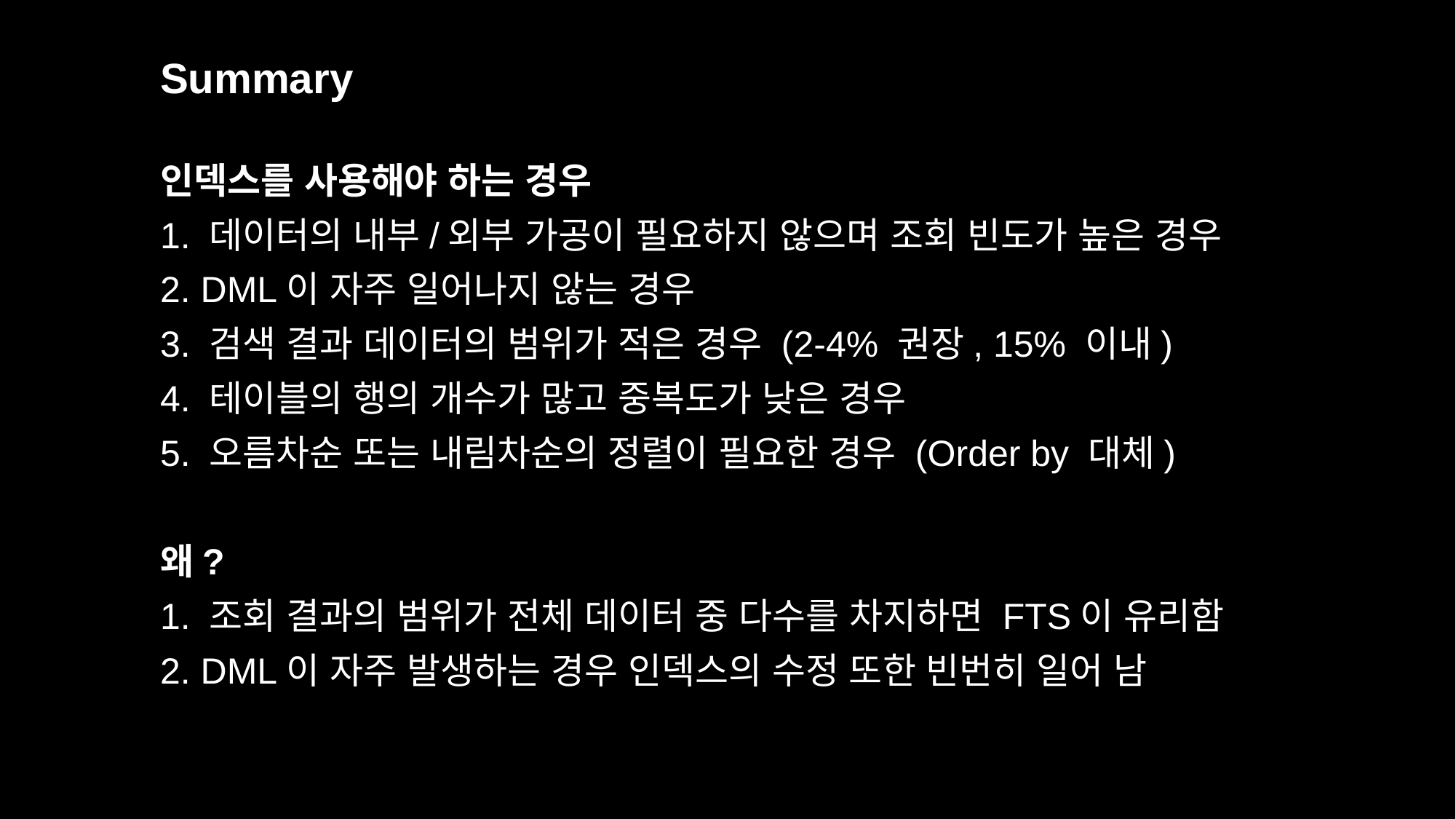

Summary

인덱스를 사용해야 하는 경우
1. 데이터의 내부/외부 가공이 필요하지 않으며 조회 빈도가 높은 경우
2. DML이 자주 일어나지 않는 경우
3. 검색 결과 데이터의 범위가 적은 경우 (2-4% 권장, 15% 이내)
4. 테이블의 행의 개수가 많고 중복도가 낮은 경우
5. 오름차순 또는 내림차순의 정렬이 필요한 경우 (Order by 대체)

왜?
1. 조회 결과의 범위가 전체 데이터 중 다수를 차지하면 FTS이 유리함
2. DML이 자주 발생하는 경우 인덱스의 수정 또한 빈번히 일어 남